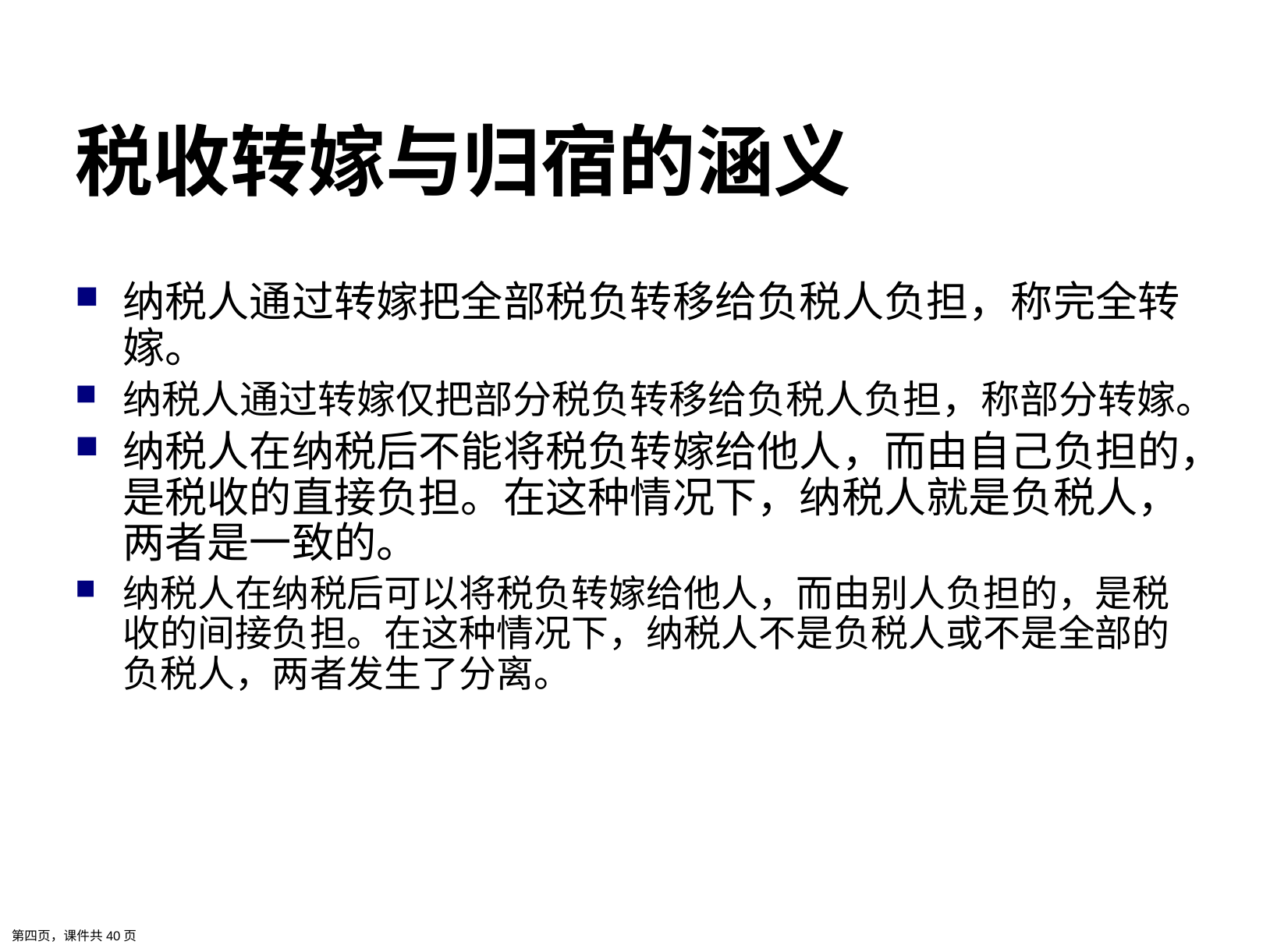

税收转嫁与归宿的涵义
纳税人通过转嫁把全部税负转移给负税人负担，称完全转嫁。
纳税人通过转嫁仅把部分税负转移给负税人负担，称部分转嫁。
纳税人在纳税后不能将税负转嫁给他人，而由自己负担的，是税收的直接负担。在这种情况下，纳税人就是负税人，两者是一致的。
纳税人在纳税后可以将税负转嫁给他人，而由别人负担的，是税收的间接负担。在这种情况下，纳税人不是负税人或不是全部的负税人，两者发生了分离。
第四页，课件共40页